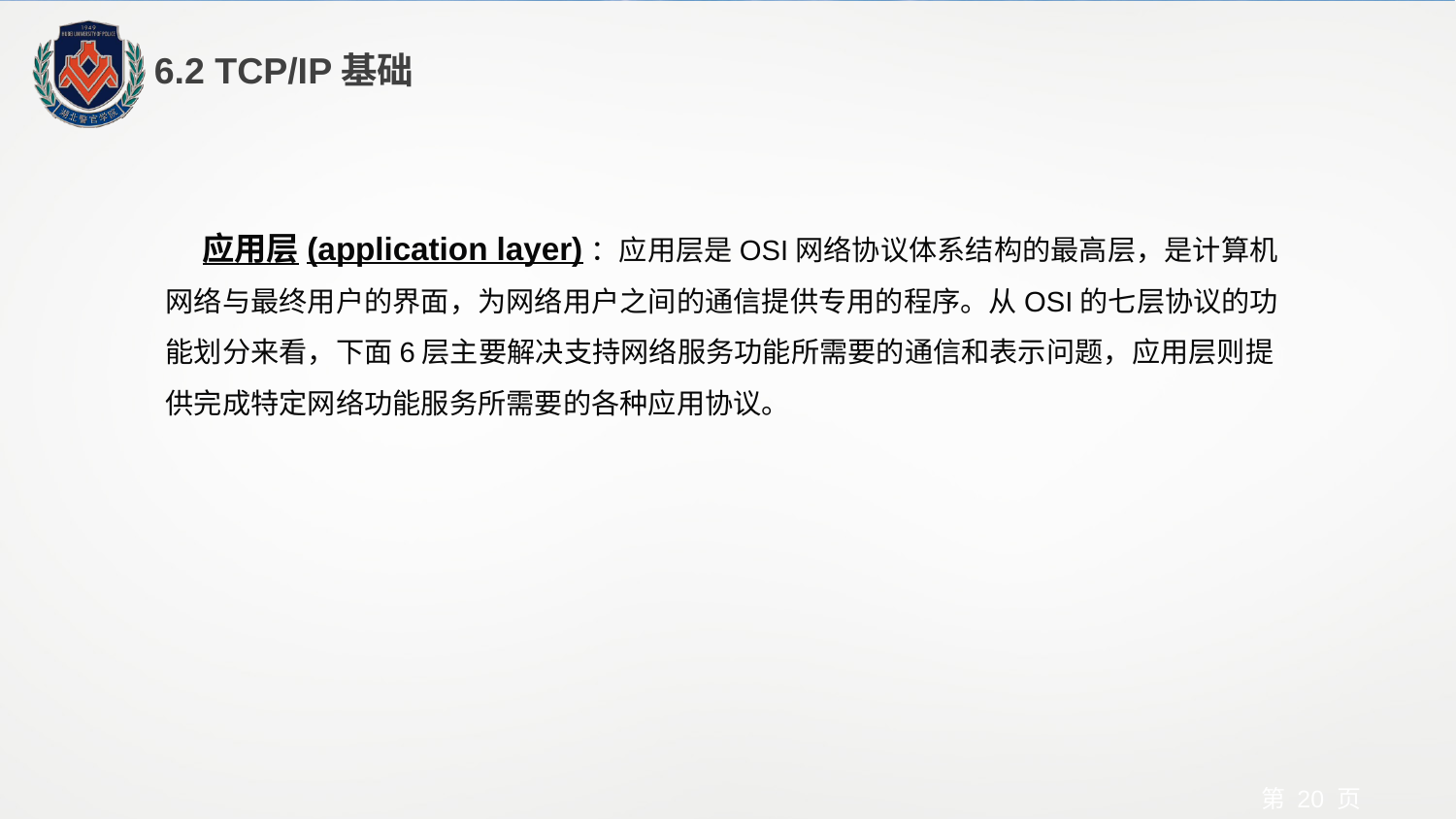

6.2 TCP/IP基础
    应用层(application layer)：应用层是OSI网络协议体系结构的最高层，是计算机网络与最终用户的界面，为网络用户之间的通信提供专用的程序。从OSI的七层协议的功能划分来看，下面6层主要解决支持网络服务功能所需要的通信和表示问题，应用层则提供完成特定网络功能服务所需要的各种应用协议。